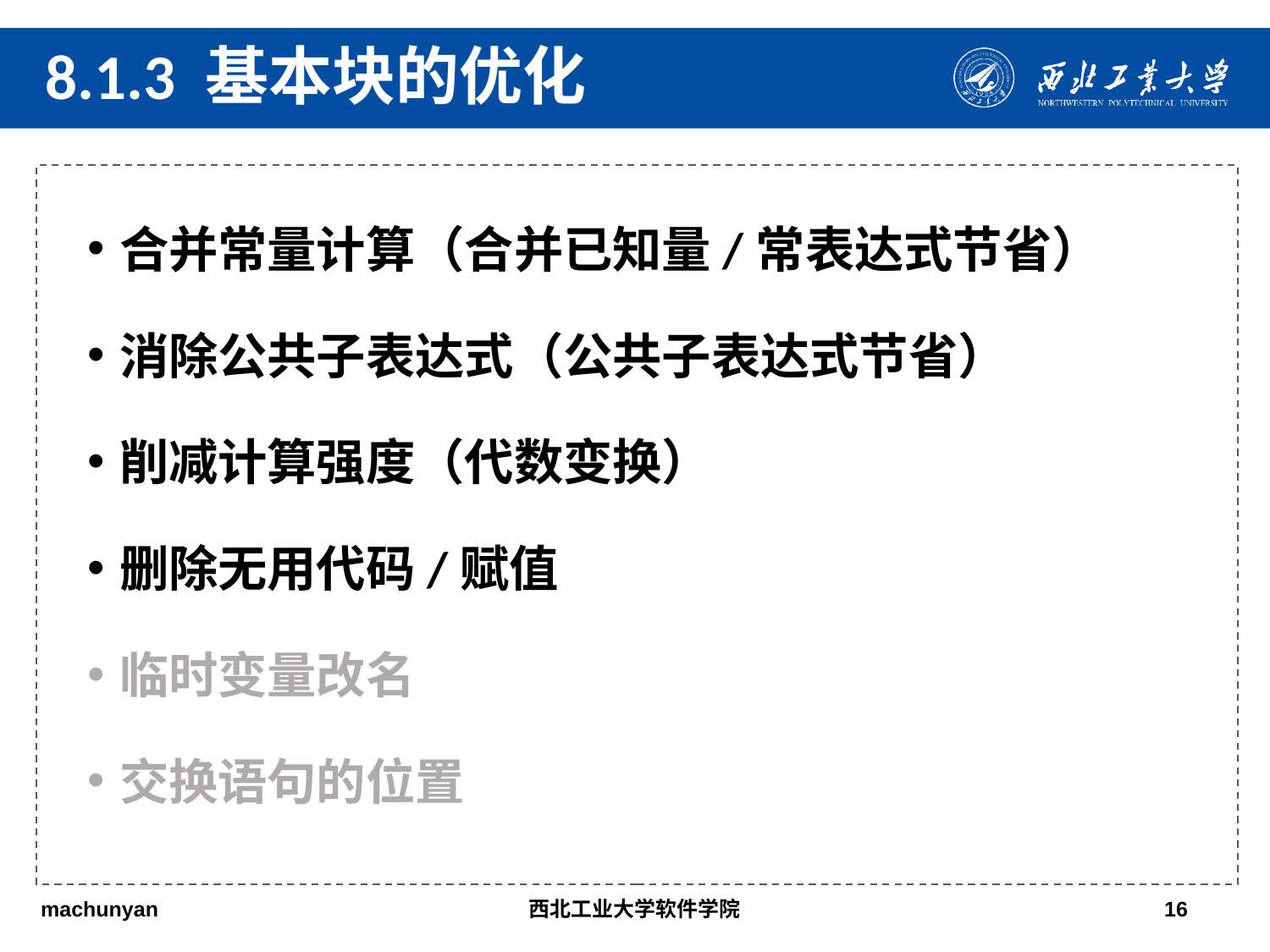

8.1.3 基本块的优化
合并常量计算（合并已知量/常表达式节省）
消除公共子表达式（公共子表达式节省）
削减计算强度（代数变换）
删除无用代码/赋值
临时变量改名
交换语句的位置